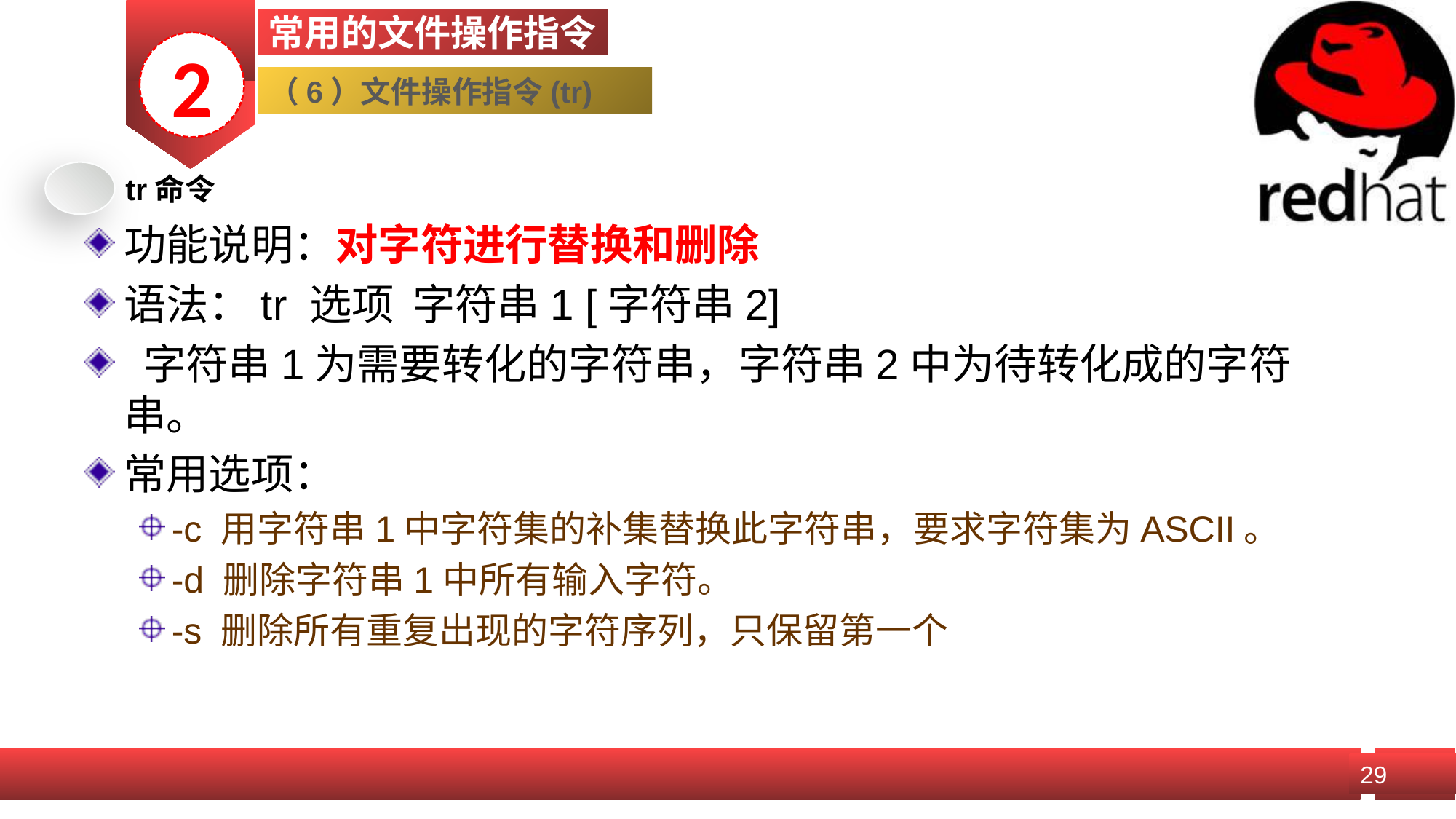

常用的文件操作指令
2
（6）文件操作指令(tr)

tr命令
功能说明：对字符进行替换和删除
语法：tr 选项  字符串1 [字符串2]
 字符串1为需要转化的字符串，字符串2中为待转化成的字符串。
常用选项：
-c 用字符串1中字符集的补集替换此字符串，要求字符集为ASCII。
-d 删除字符串1中所有输入字符。
-s 删除所有重复出现的字符序列，只保留第一个